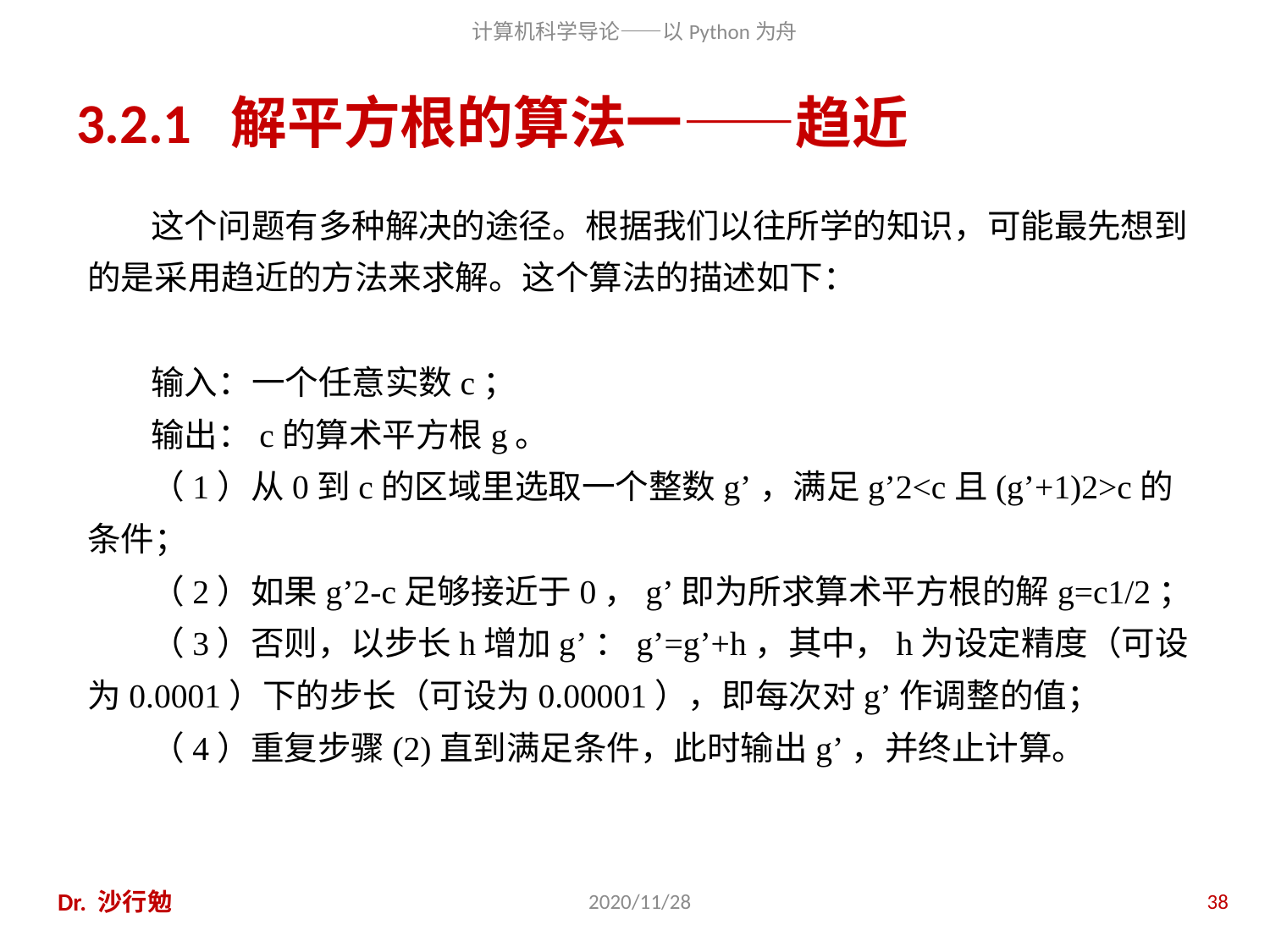

# 3.2.1  解平方根的算法一——趋近
这个问题有多种解决的途径。根据我们以往所学的知识，可能最先想到的是采用趋近的方法来求解。这个算法的描述如下：

输入：一个任意实数c；
输出：c的算术平方根g。
（1）从0到c的区域里选取一个整数g’，满足g’2<c且(g’+1)2>c的条件；
（2）如果g’2-c足够接近于0，g’即为所求算术平方根的解g=c1/2；
（3）否则，以步长h增加g’：g’=g’+h，其中，h为设定精度（可设为0.0001）下的步长（可设为0.00001），即每次对g’作调整的值；
（4）重复步骤(2)直到满足条件，此时输出g’，并终止计算。
Dr. 沙行勉
2020/11/28
38